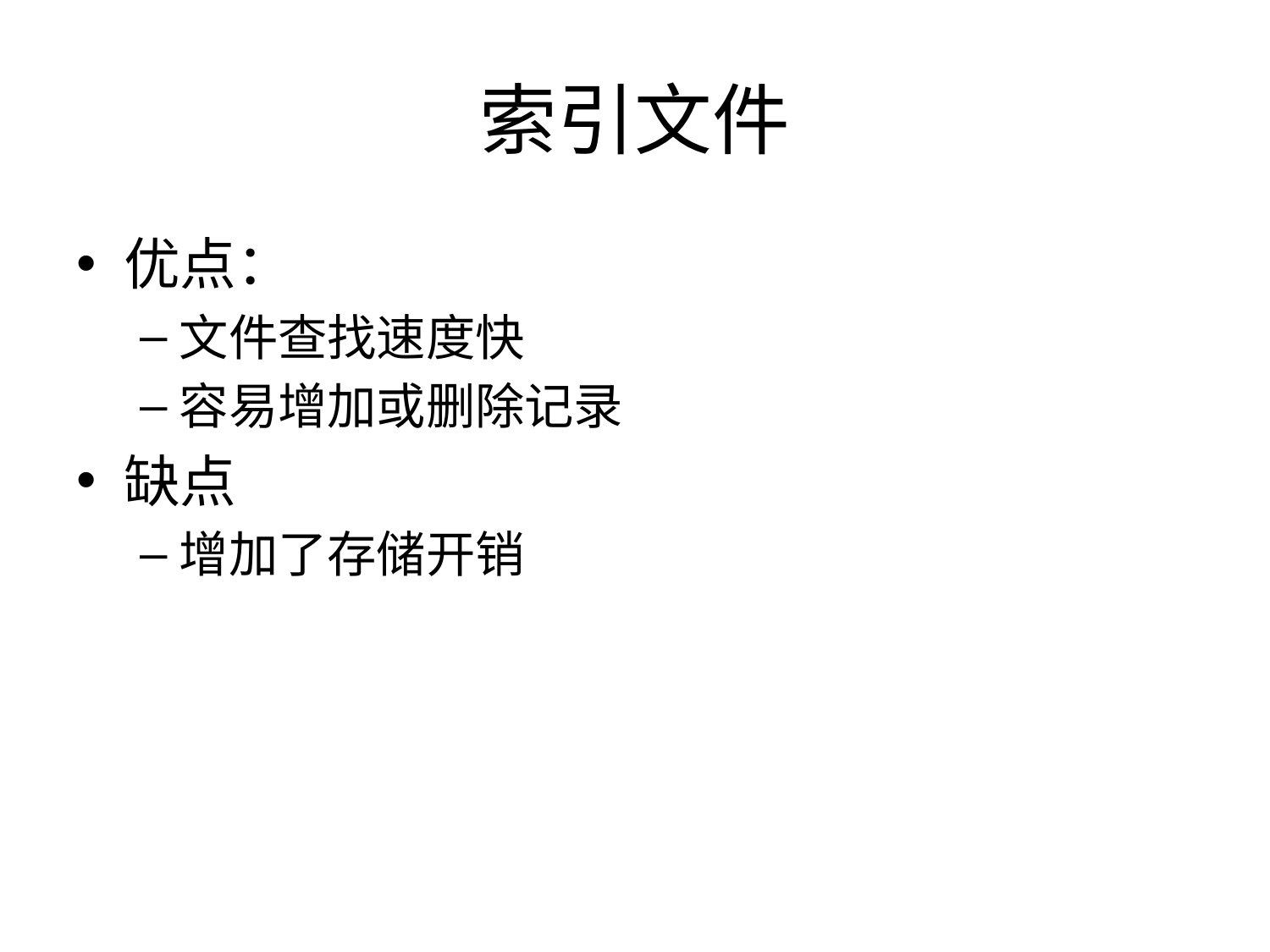

# 索引文件
优点：
文件查找速度快
容易增加或删除记录
缺点
增加了存储开销